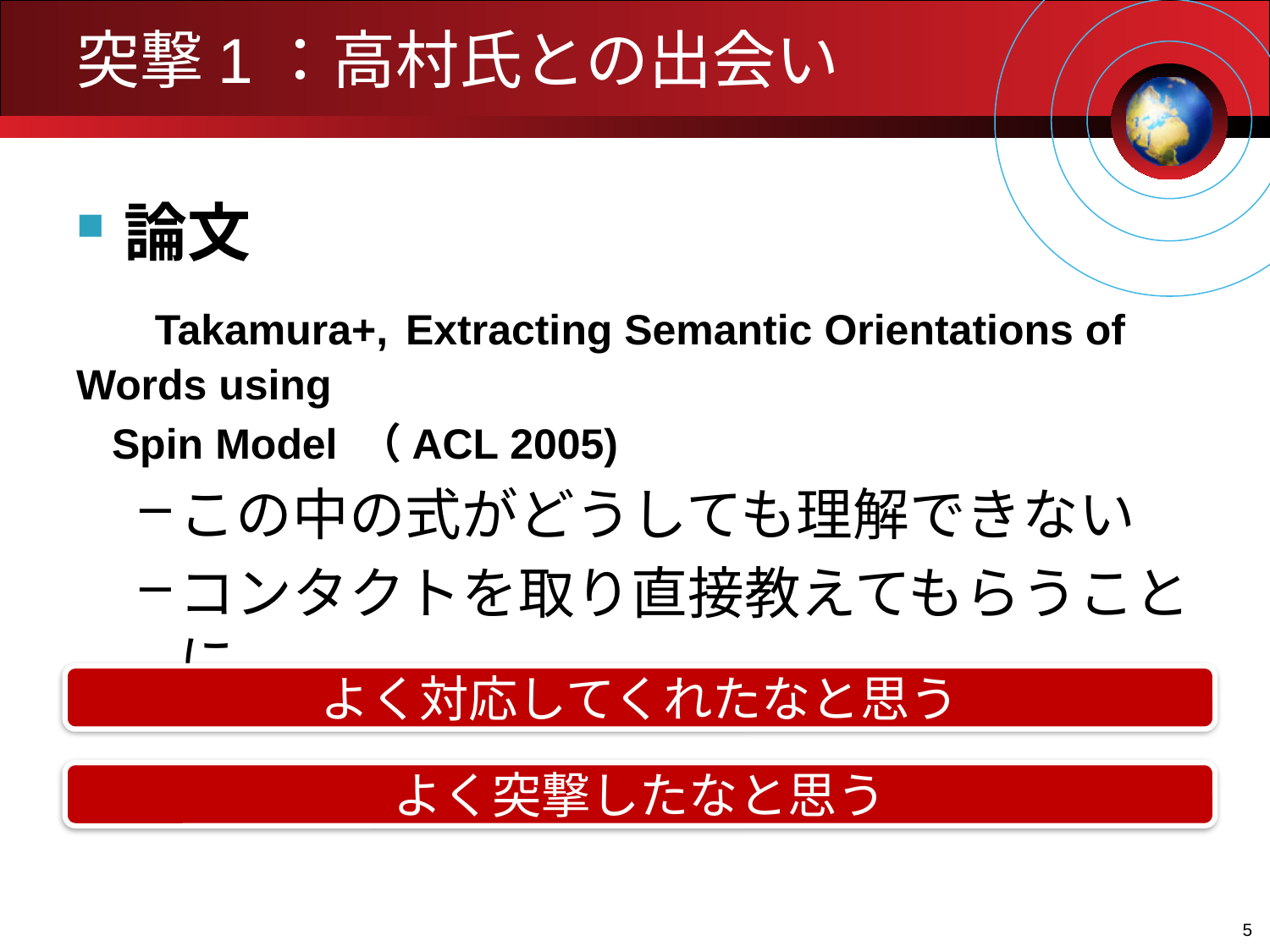

# 突撃1：高村氏との出会い
論文
　Takamura+, Extracting Semantic Orientations of Words using
   Spin Model （ACL 2005)
この中の式がどうしても理解できない
コンタクトを取り直接教えてもらうことに
よく対応してくれたなと思う
よく突撃したなと思う
5